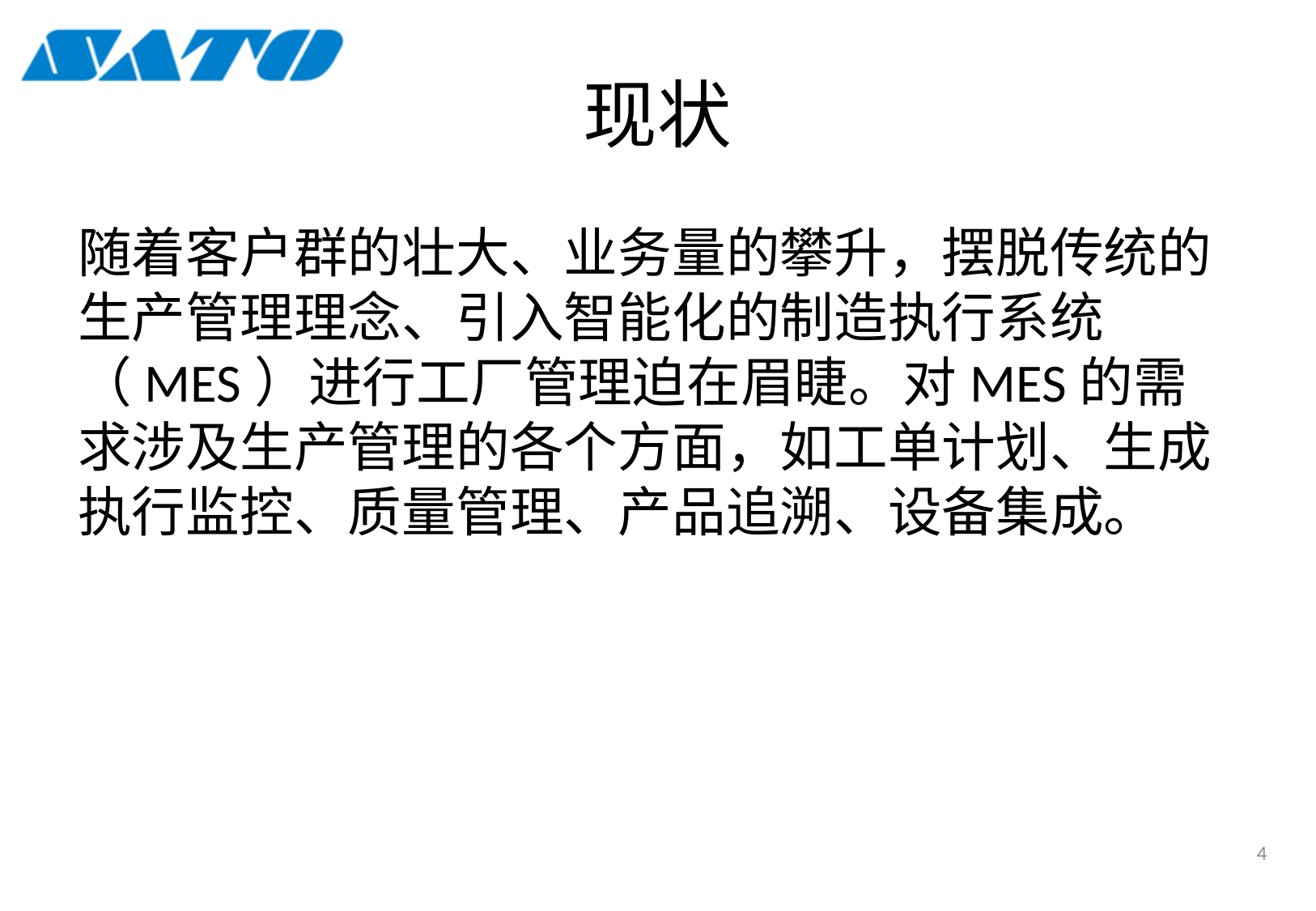

# 现状
随着客户群的壮大、业务量的攀升，摆脱传统的生产管理理念、引入智能化的制造执行系统（MES）进行工厂管理迫在眉睫。对MES的需求涉及生产管理的各个方面，如工单计划、生成执行监控、质量管理、产品追溯、设备集成。

4